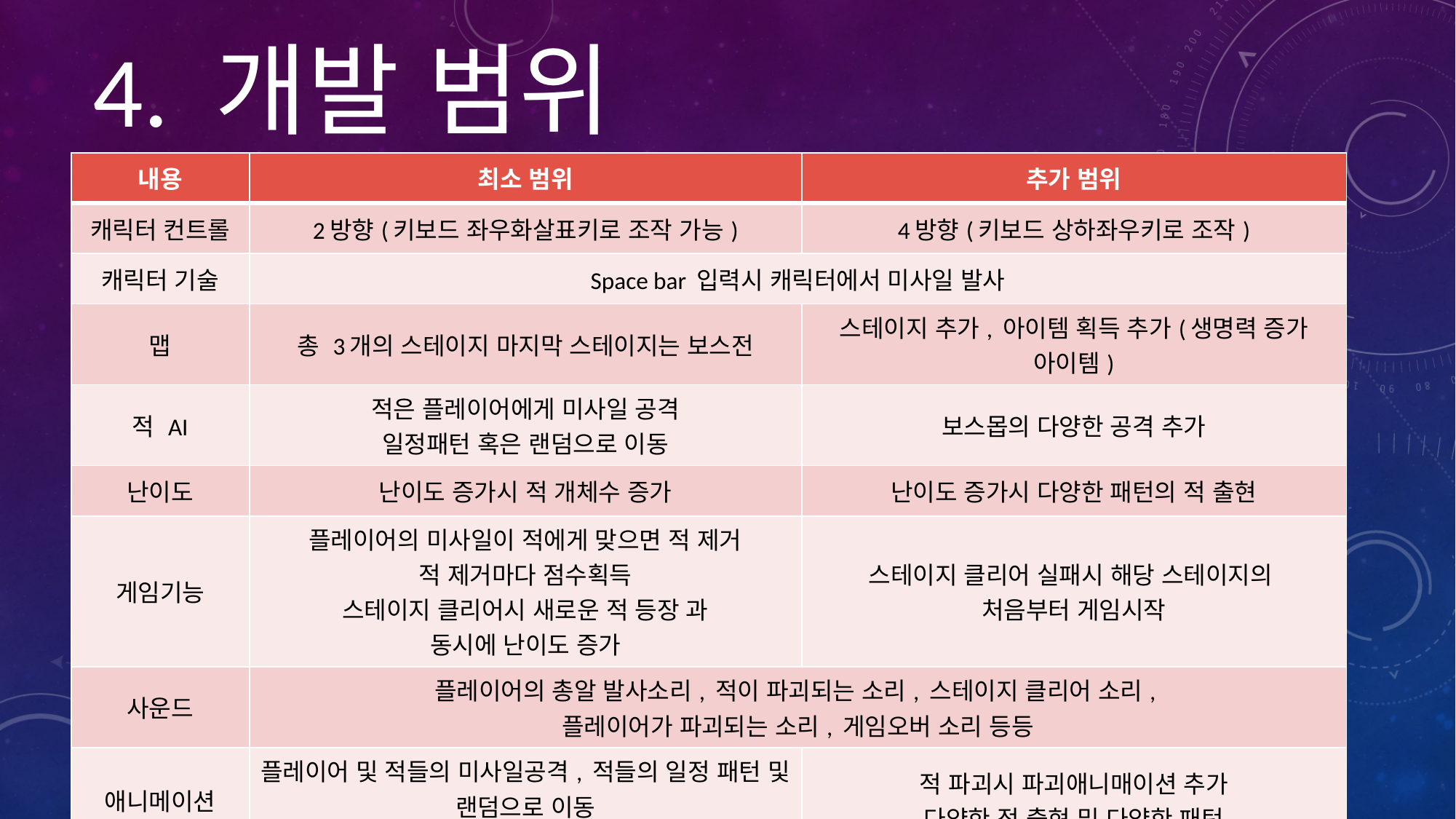

# 4. 개발 범위
| 내용 | 최소 범위 | 추가 범위 |
| --- | --- | --- |
| 캐릭터 컨트롤 | 2방향(키보드 좌우화살표키로 조작 가능) | 4방향(키보드 상하좌우키로 조작) |
| 캐릭터 기술 | Space bar 입력시 캐릭터에서 미사일 발사 |  |
| 맵 | 총 3개의 스테이지 마지막 스테이지는 보스전 | 스테이지 추가, 아이템 획득 추가(생명력 증가 아이템) |
| 적 AI | 적은 플레이어에게 미사일 공격 일정패턴 혹은 랜덤으로 이동 | 보스몹의 다양한 공격 추가 |
| 난이도 | 난이도 증가시 적 개체수 증가 | 난이도 증가시 다양한 패턴의 적 출현 |
| 게임기능 | 플레이어의 미사일이 적에게 맞으면 적 제거 적 제거마다 점수획득 스테이지 클리어시 새로운 적 등장 과 동시에 난이도 증가 | 스테이지 클리어 실패시 해당 스테이지의 처음부터 게임시작 |
| 사운드 | 플레이어의 총알 발사소리, 적이 파괴되는 소리, 스테이지 클리어 소리, 플레이어가 파괴되는 소리, 게임오버 소리 등등 |  |
| 애니메이션 | 플레이어 및 적들의 미사일공격, 적들의 일정 패턴 및 랜덤으로 이동 | 적 파괴시 파괴애니매이션 추가 다양한 적 출현 및 다양한 패턴 |